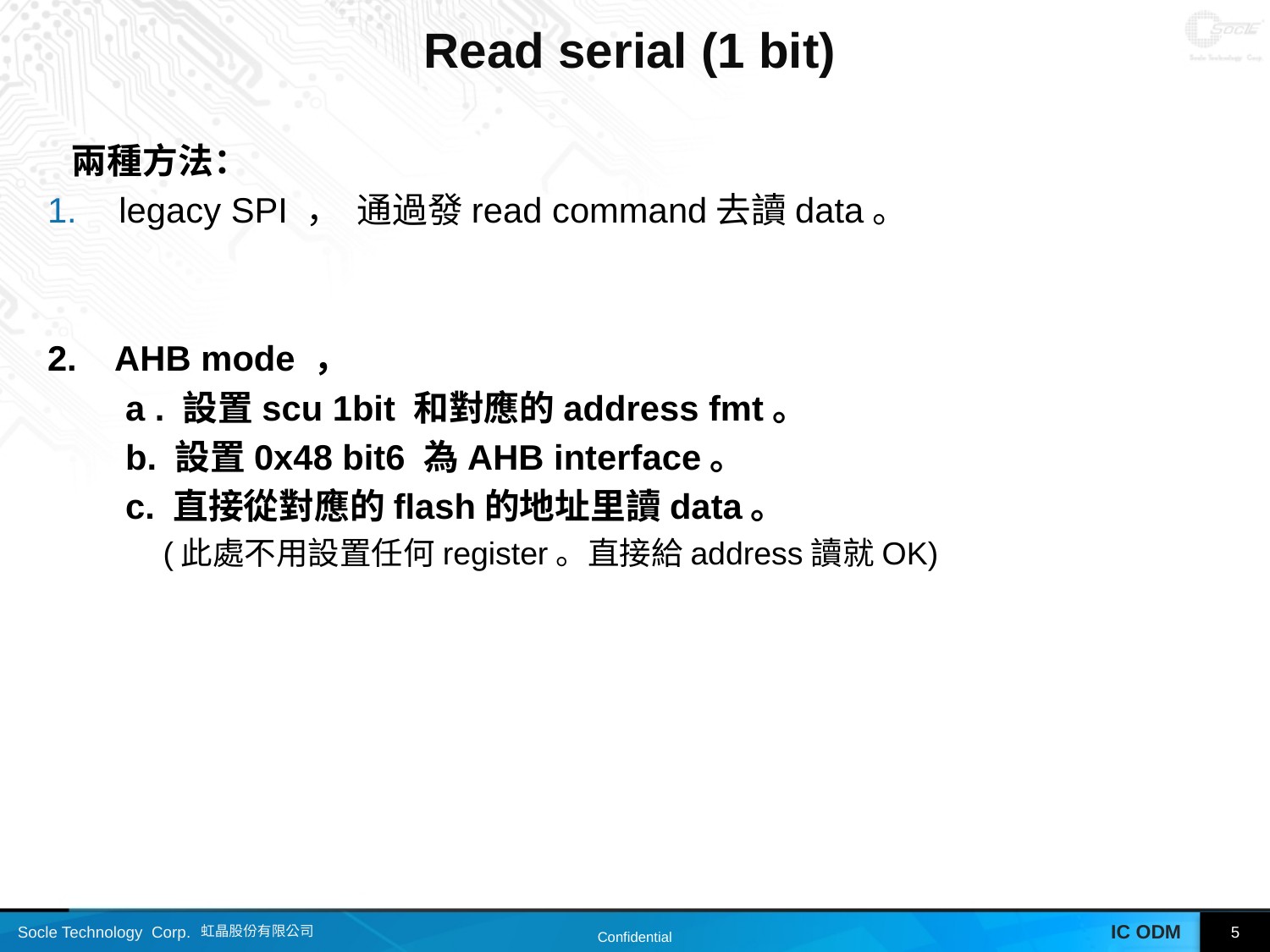

# Read serial (1 bit)
  兩種方法：
legacy SPI ，  通過發read command去讀data。

2.    AHB mode ，
        a . 設置scu 1bit 和對應的address fmt。
        b. 設置0x48 bit6 為AHB interface。
        c. 直接從對應的flash的地址里讀data。
             (此處不用設置任何register。直接給address讀就OK)